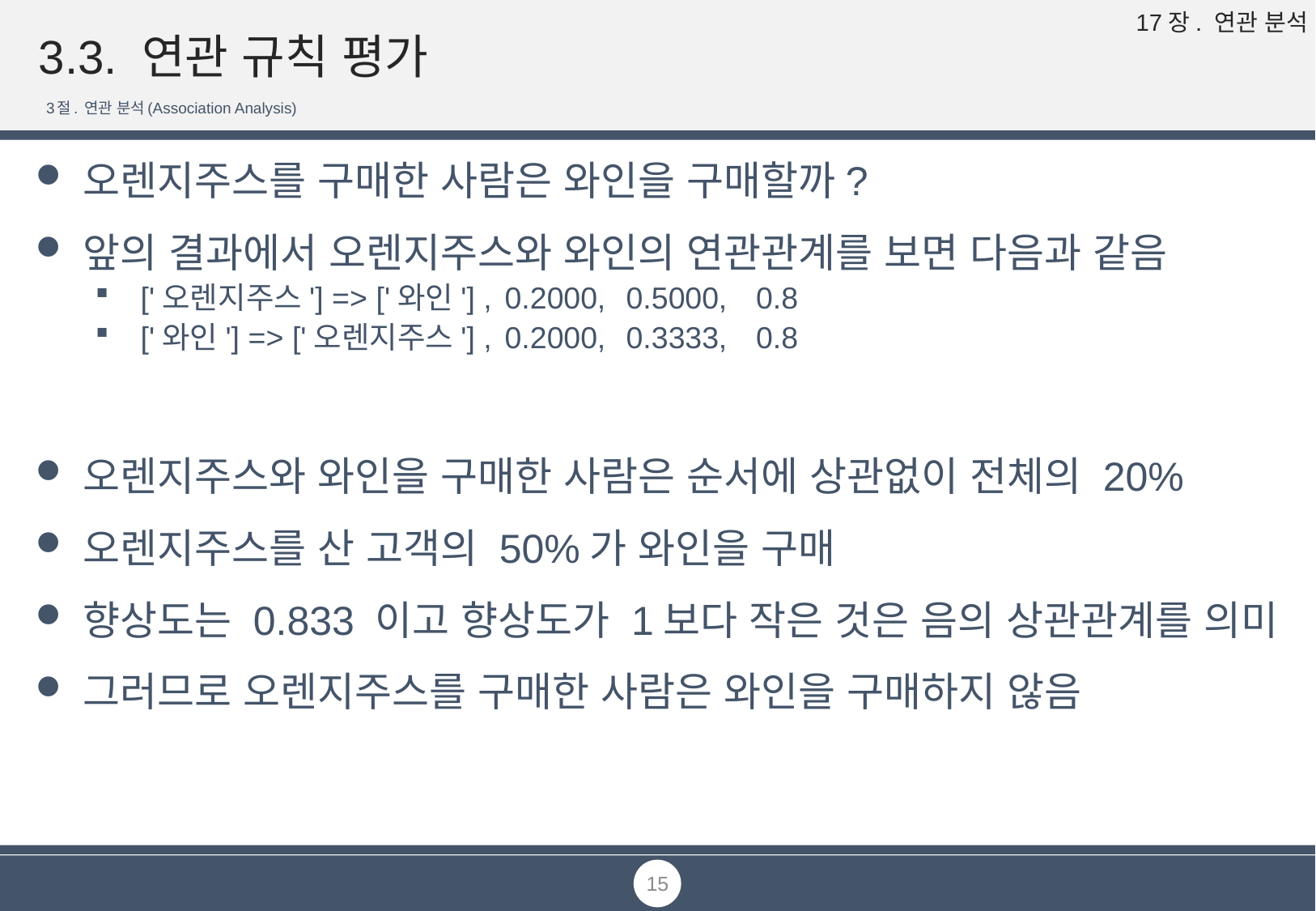

# 3.3. 연관 규칙 평가
3절. 연관 분석(Association Analysis)
오렌지주스를 구매한 사람은 와인을 구매할까?
앞의 결과에서 오렌지주스와 와인의 연관관계를 보면 다음과 같음
['오렌지주스'] => ['와인'] ,	0.2000,	0.5000,	 0.8
['와인'] => ['오렌지주스'] ,	0.2000,	0.3333,	 0.8

오렌지주스와 와인을 구매한 사람은 순서에 상관없이 전체의 20%
오렌지주스를 산 고객의 50%가 와인을 구매
향상도는 0.833 이고 향상도가 1보다 작은 것은 음의 상관관계를 의미
그러므로 오렌지주스를 구매한 사람은 와인을 구매하지 않음

15